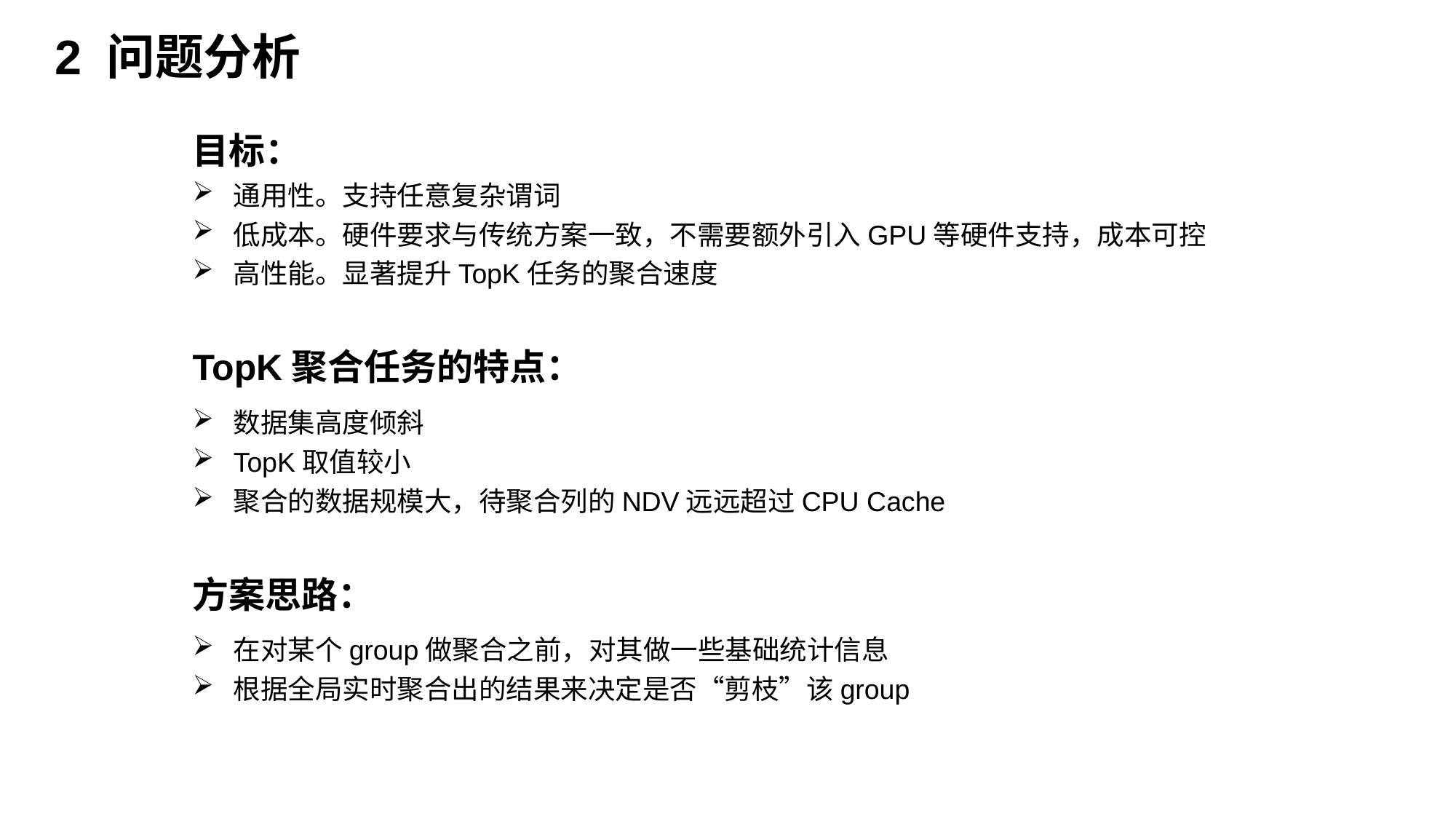

2 问题分析
目标：
通用性。支持任意复杂谓词
低成本。硬件要求与传统方案一致，不需要额外引入GPU等硬件支持，成本可控
高性能。显著提升TopK任务的聚合速度
TopK聚合任务的特点：

数据集高度倾斜
TopK取值较小
聚合的数据规模大，待聚合列的NDV远远超过CPU Cache
方案思路：

在对某个group做聚合之前，对其做一些基础统计信息
根据全局实时聚合出的结果来决定是否“剪枝”该group